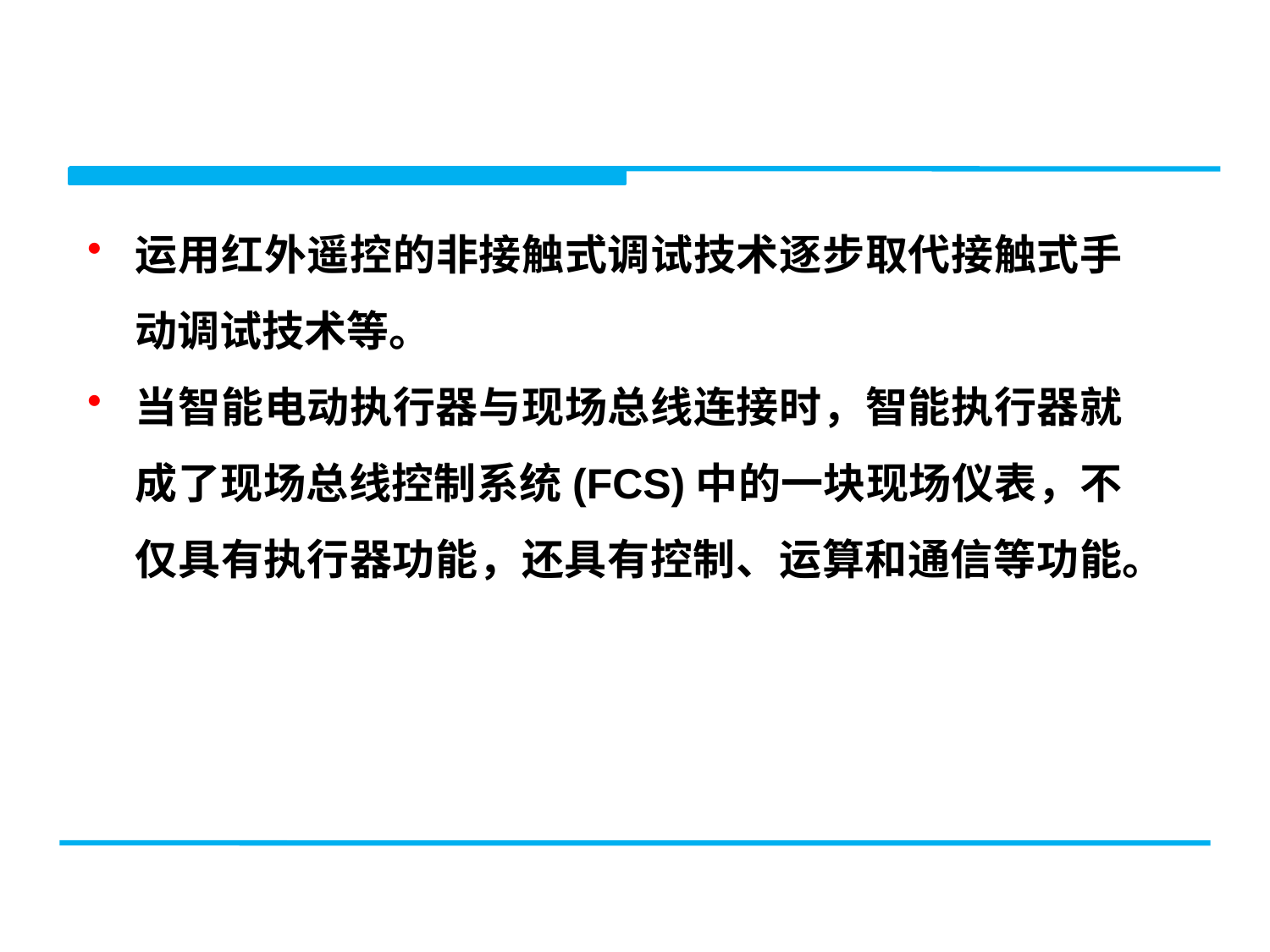

运用红外遥控的非接触式调试技术逐步取代接触式手动调试技术等。
当智能电动执行器与现场总线连接时，智能执行器就成了现场总线控制系统(FCS)中的一块现场仪表，不仅具有执行器功能，还具有控制、运算和通信等功能。